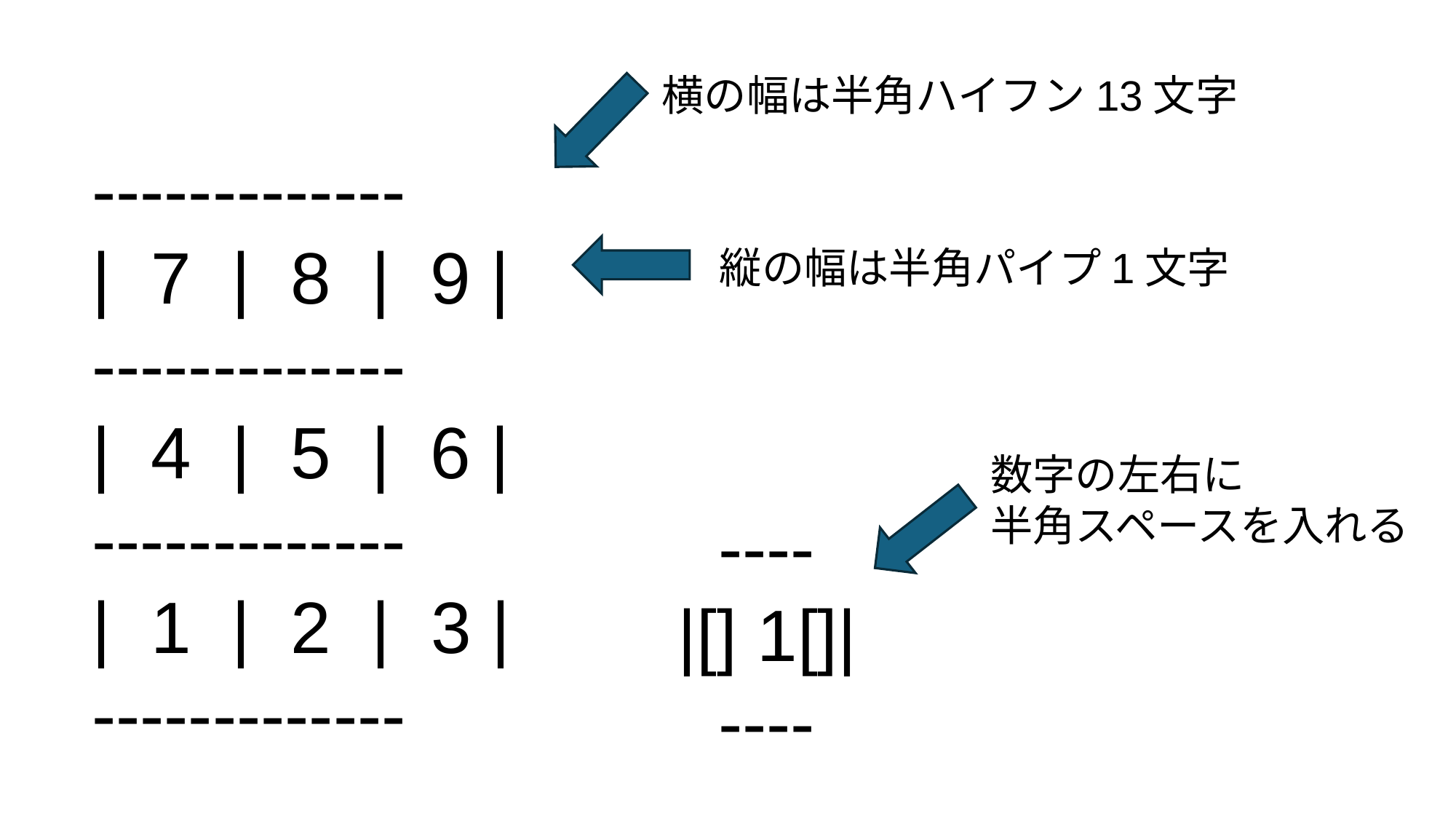

-------------
    |  7  |  8  |  9 |
    -------------
    |  4  |  5  |  6 |
    -------------
    |  1  |  2  |  3 |
    -------------
横の幅は半角ハイフン13文字

縦の幅は半角パイプ1文字

      ----
    |[] 1[]|
      ----
数字の左右に
半角スペースを入れる